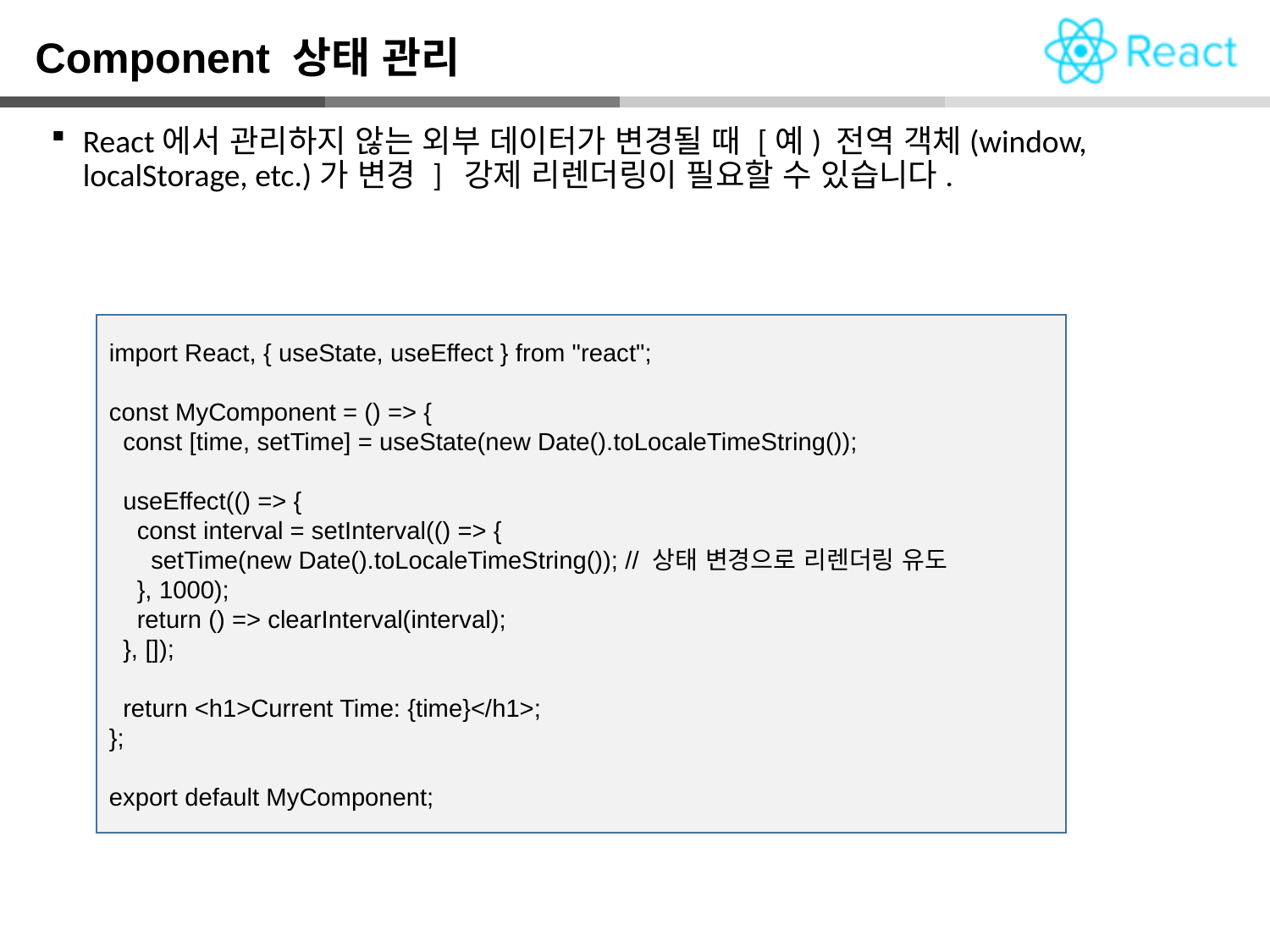

Component 상태 관리
React에서 관리하지 않는 외부 데이터가 변경될 때 [예) 전역 객체(window, localStorage, etc.)가 변경 ]  강제 리렌더링이 필요할 수 있습니다.
import React, { useState, useEffect } from "react";

const MyComponent = () => {
  const [time, setTime] = useState(new Date().toLocaleTimeString());

  useEffect(() => {
    const interval = setInterval(() => {
      setTime(new Date().toLocaleTimeString()); // 상태 변경으로 리렌더링 유도
    }, 1000);
    return () => clearInterval(interval);
  }, []);

  return <h1>Current Time: {time}</h1>;
};

export default MyComponent;